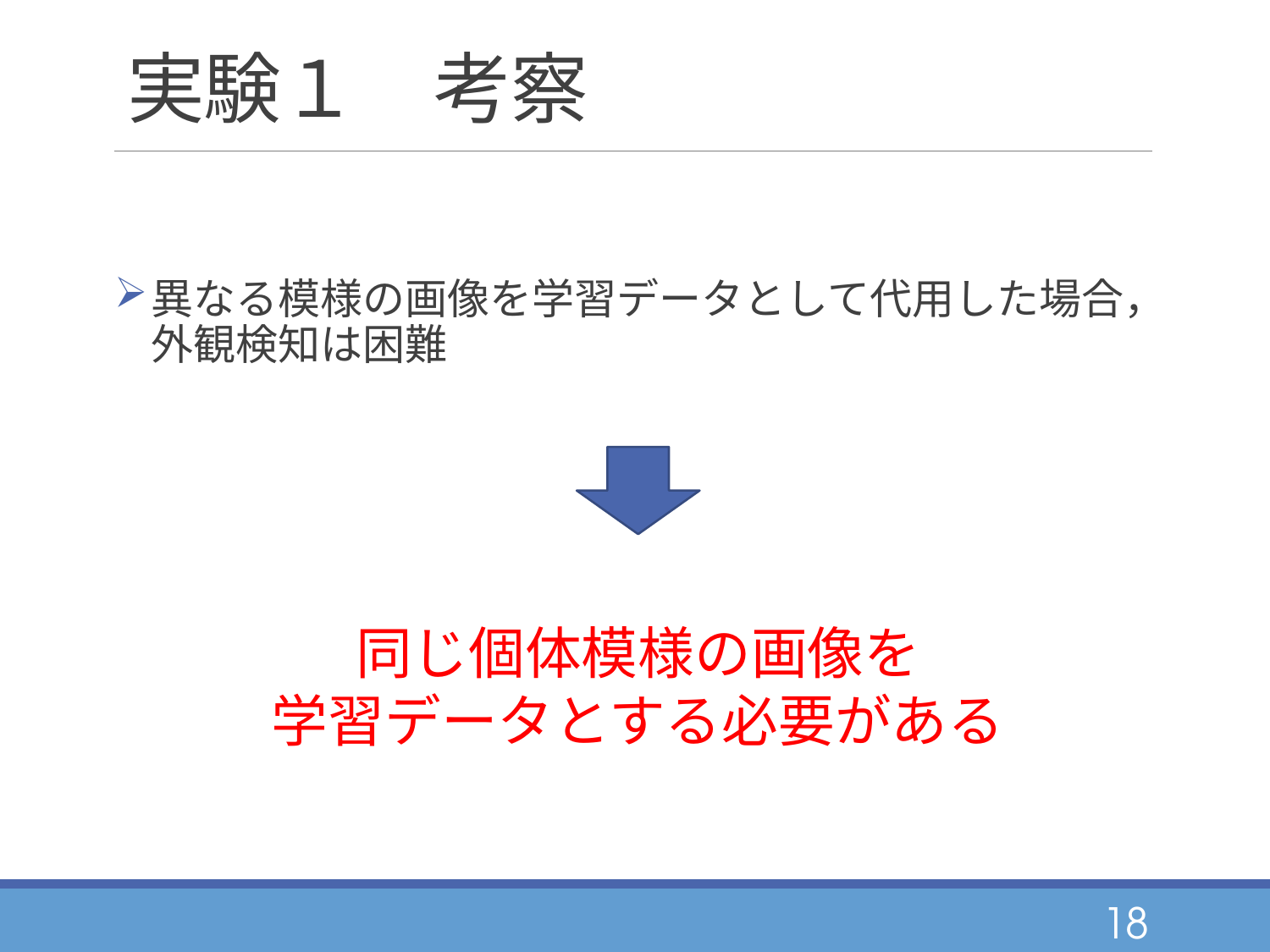

# 実験１　考察

異なる模様の画像を学習データとして代用した場合，外観検知は困難

同じ個体模様の画像を
学習データとする必要がある
18